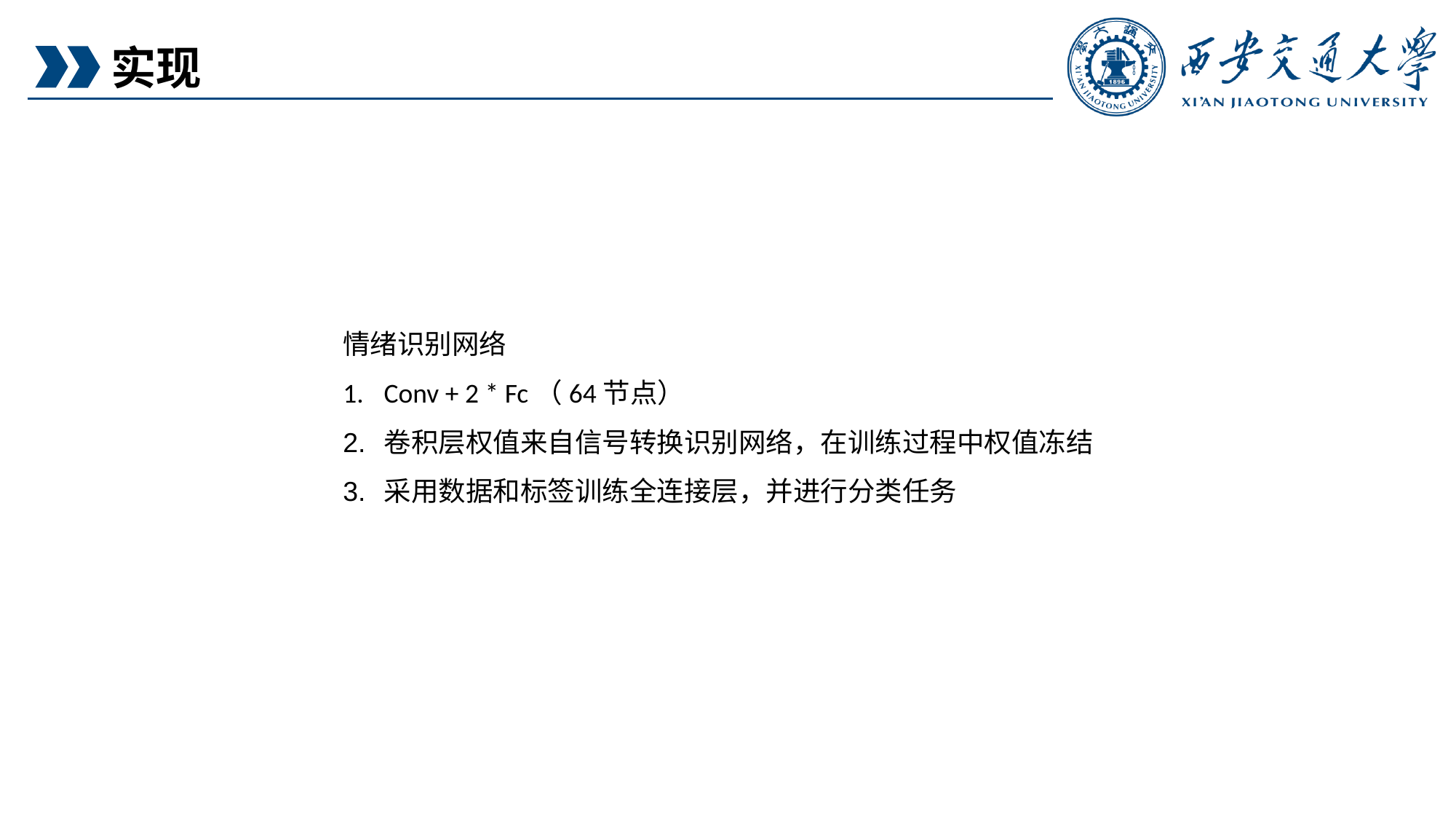

实现

情绪识别网络
Conv + 2 * Fc（64节点）
卷积层权值来自信号转换识别网络，在训练过程中权值冻结
采用数据和标签训练全连接层，并进行分类任务